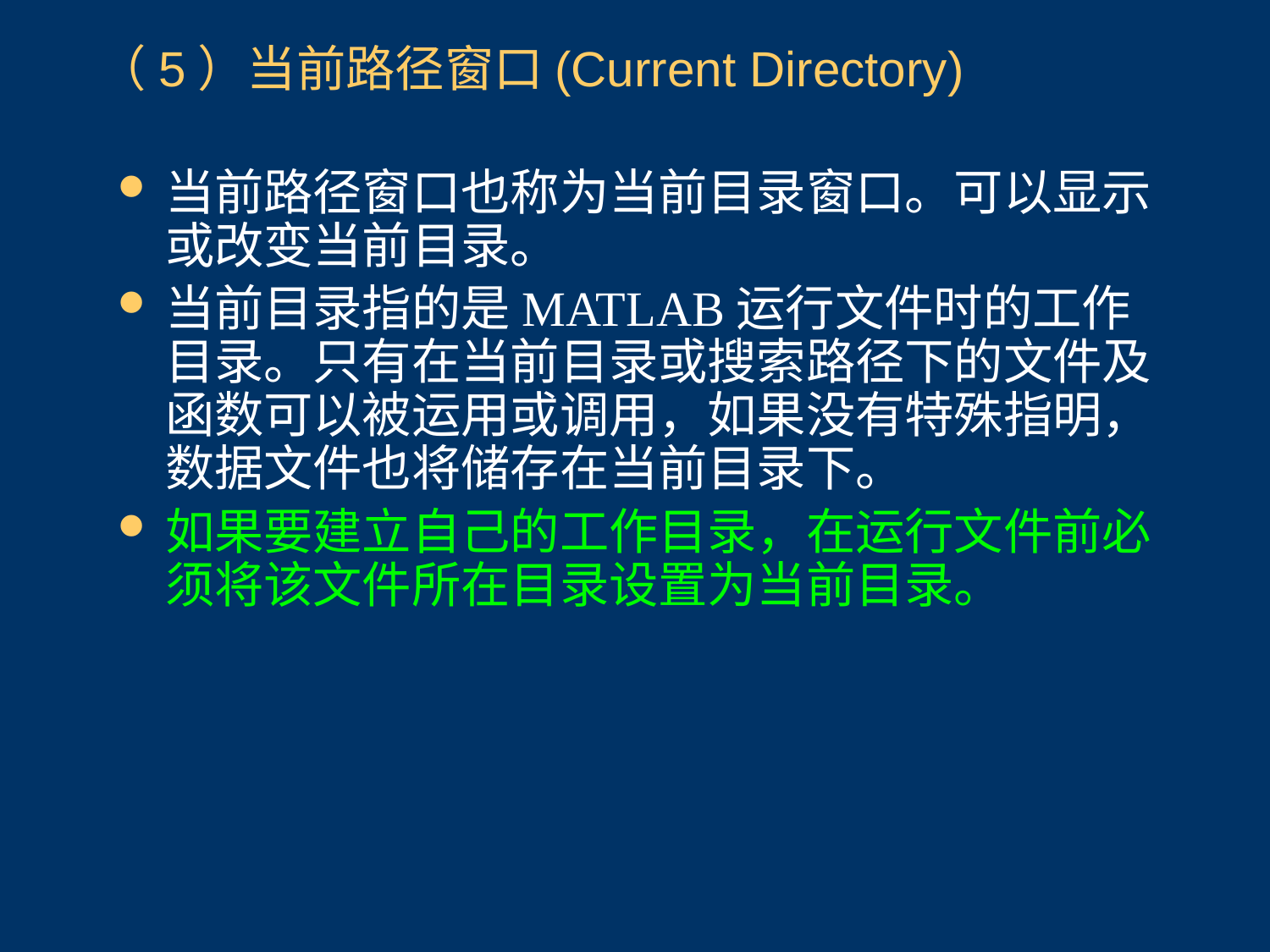

（5）当前路径窗口(Current Directory)
当前路径窗口也称为当前目录窗口。可以显示或改变当前目录。
当前目录指的是MATLAB运行文件时的工作目录。只有在当前目录或搜索路径下的文件及函数可以被运用或调用，如果没有特殊指明，数据文件也将储存在当前目录下。
如果要建立自己的工作目录，在运行文件前必须将该文件所在目录设置为当前目录。